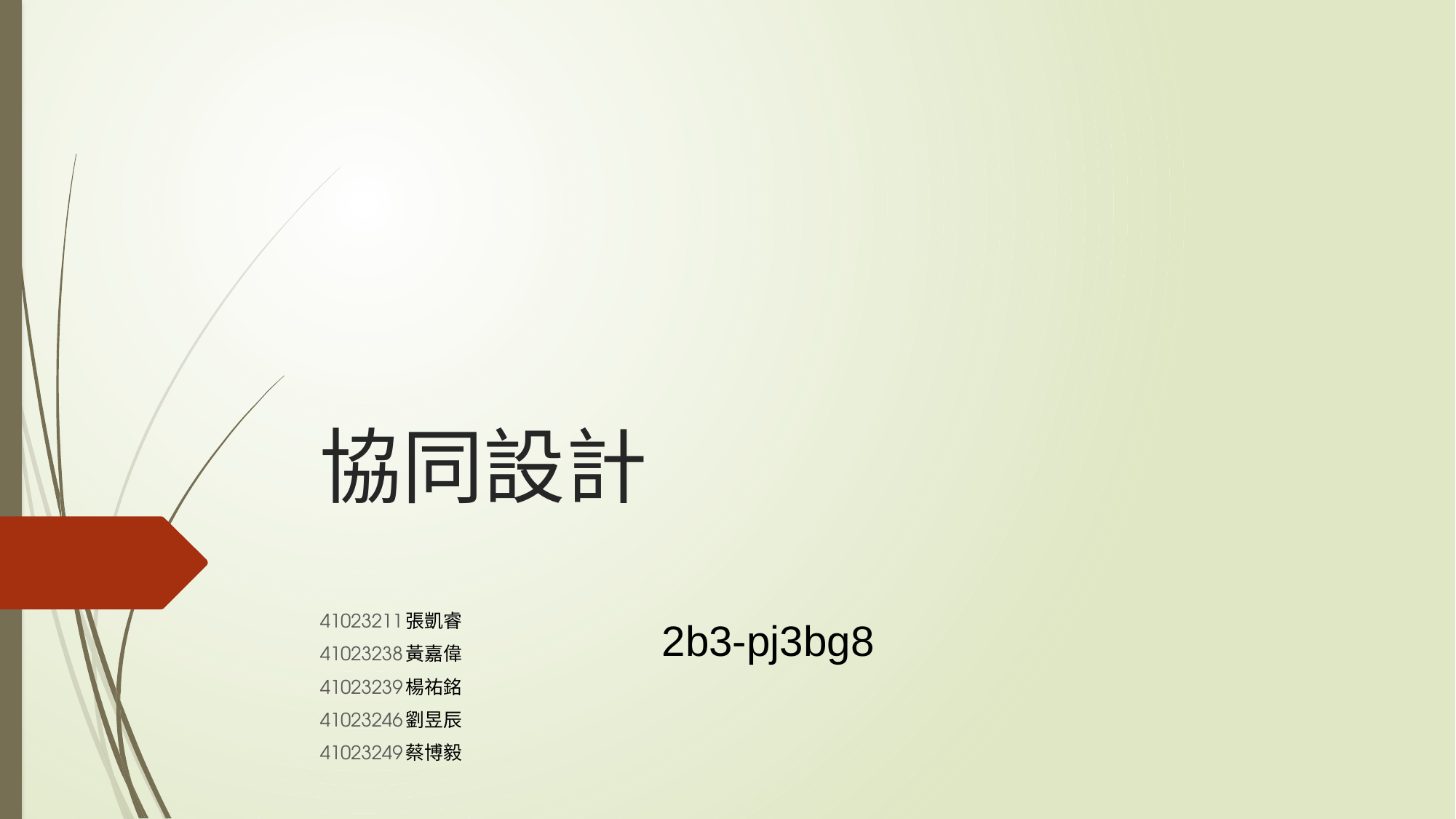

# 協同設計

41023211張凱睿
41023238黃嘉偉
41023239楊祐銘
41023246劉昱辰
41023249蔡博毅
2b3-pj3bg8